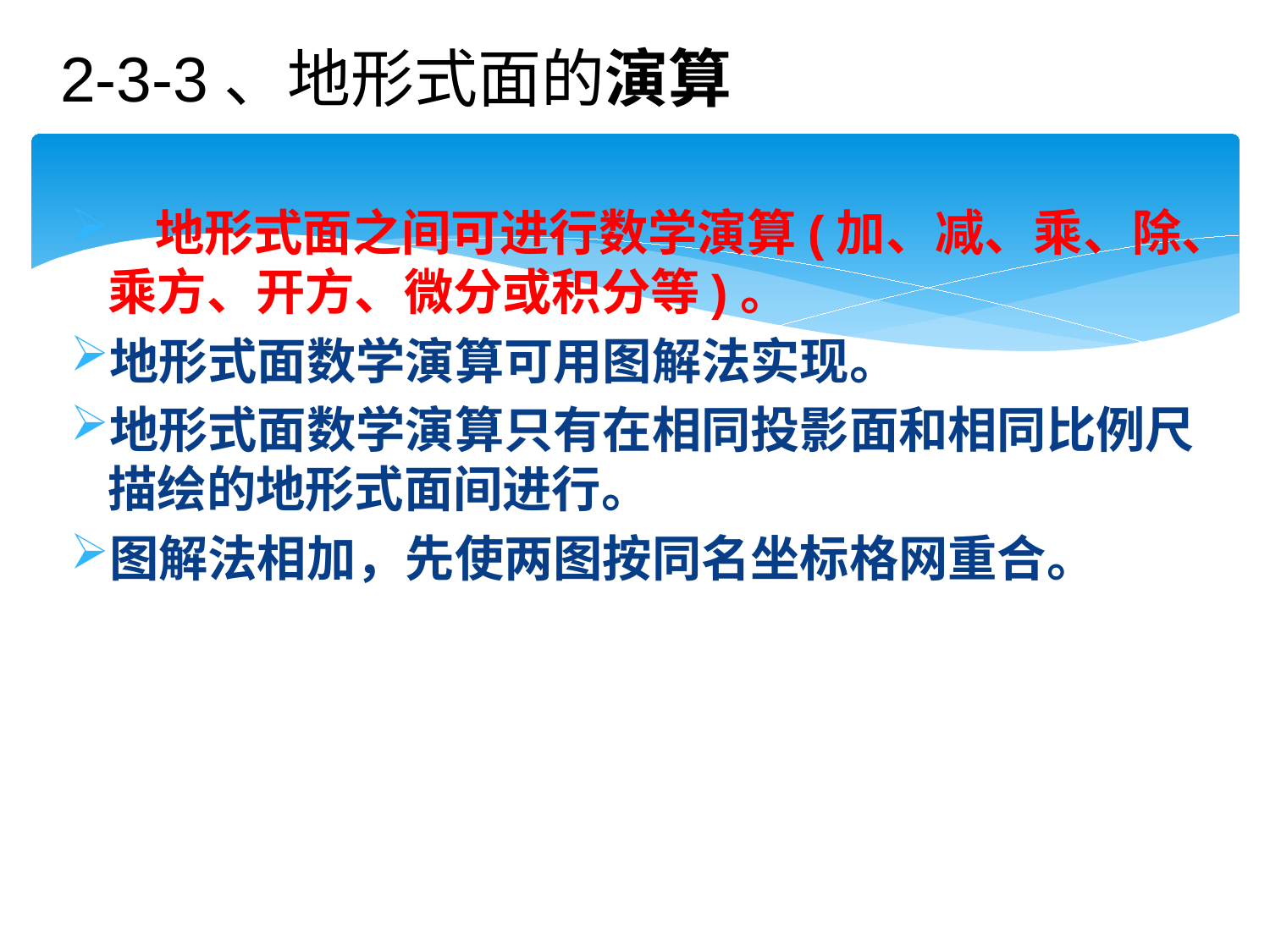

2-3-3、地形式面的演算
   地形式面之间可进行数学演算(加、减、乘、除、乘方、开方、微分或积分等)。
地形式面数学演算可用图解法实现。
地形式面数学演算只有在相同投影面和相同比例尺描绘的地形式面间进行。
图解法相加，先使两图按同名坐标格网重合。